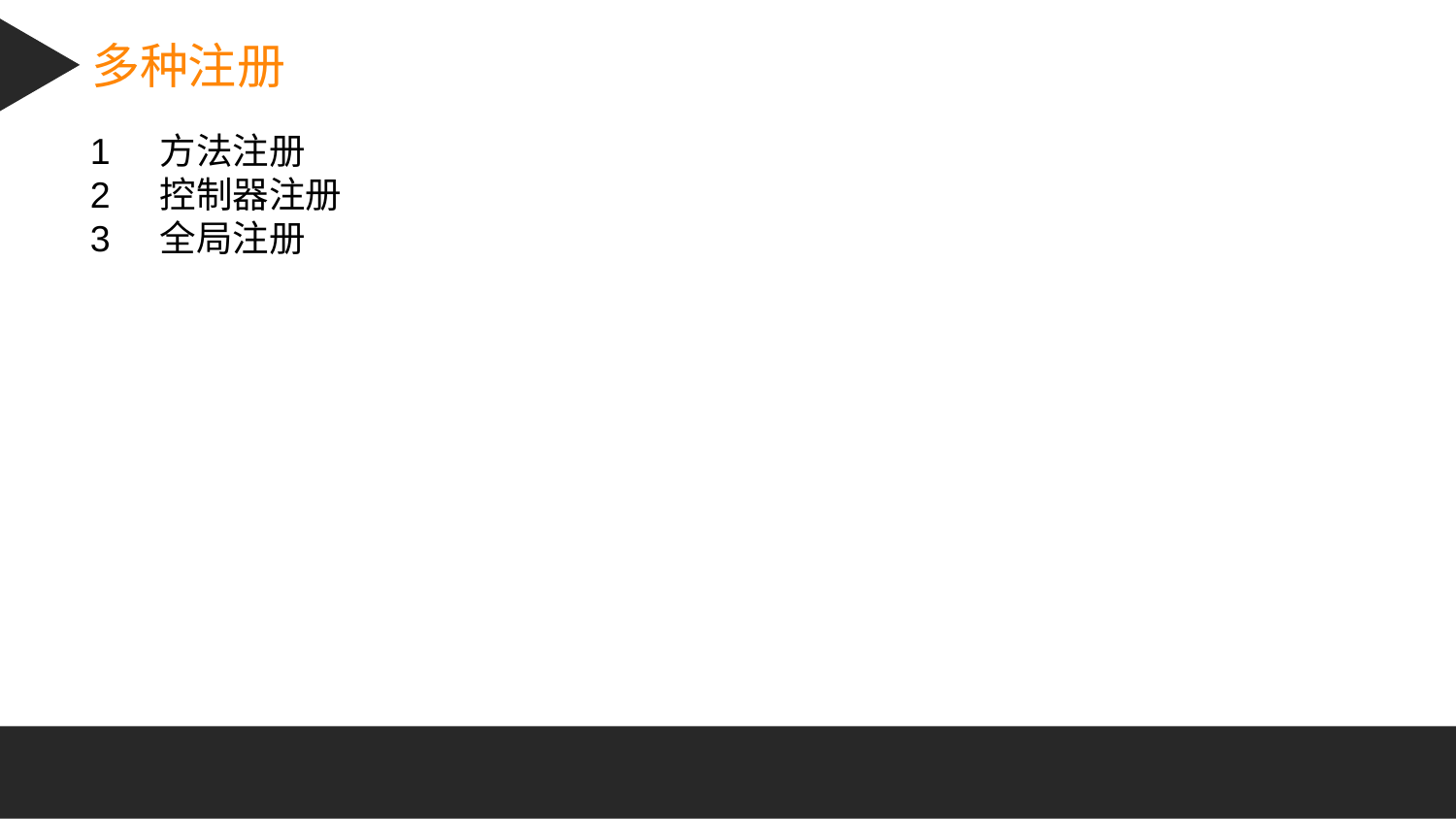

多种注册
1    方法注册
2    控制器注册
3    全局注册